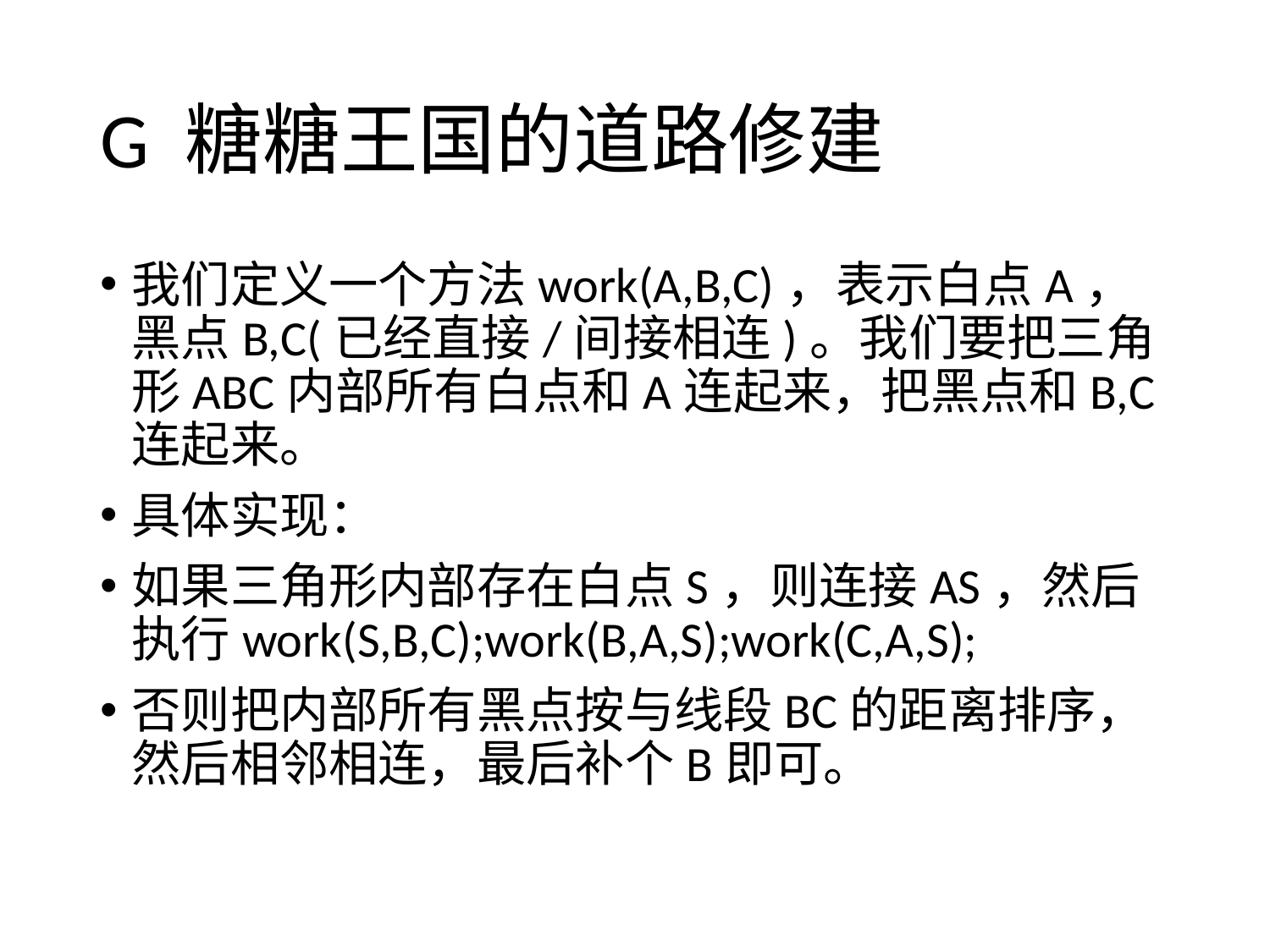

# G 糖糖王国的道路修建
我们定义一个方法work(A,B,C)，表示白点A，黑点B,C(已经直接/间接相连)。我们要把三角形ABC内部所有白点和A连起来，把黑点和B,C连起来。
具体实现：
如果三角形内部存在白点S，则连接AS，然后执行work(S,B,C);work(B,A,S);work(C,A,S);
否则把内部所有黑点按与线段BC的距离排序，然后相邻相连，最后补个B即可。